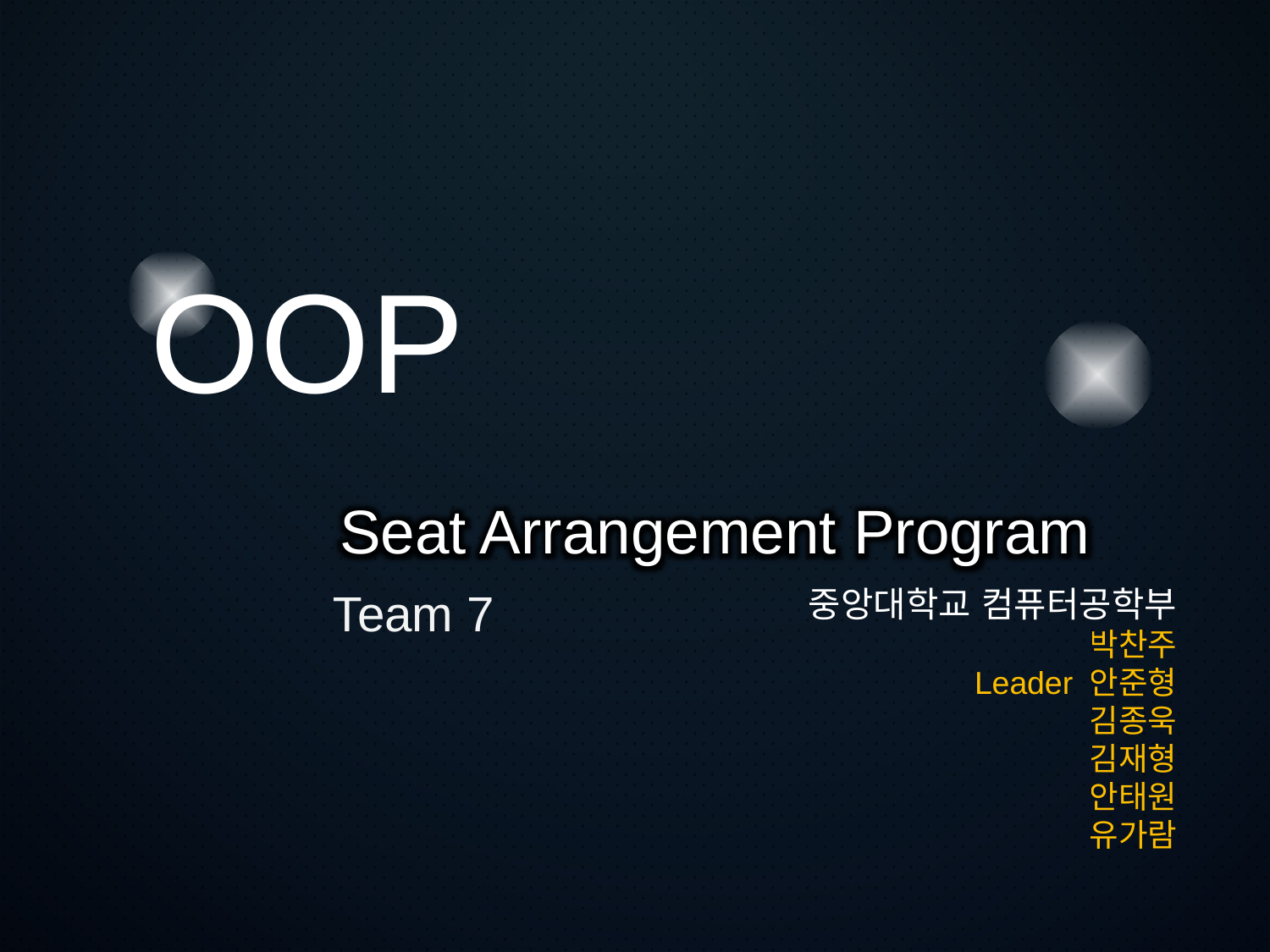

OOP

Seat Arrangement Program
Team 7
중앙대학교 컴퓨터공학부
  박찬주
Leader 안준형
 김종욱
김재형
안태원
유가람